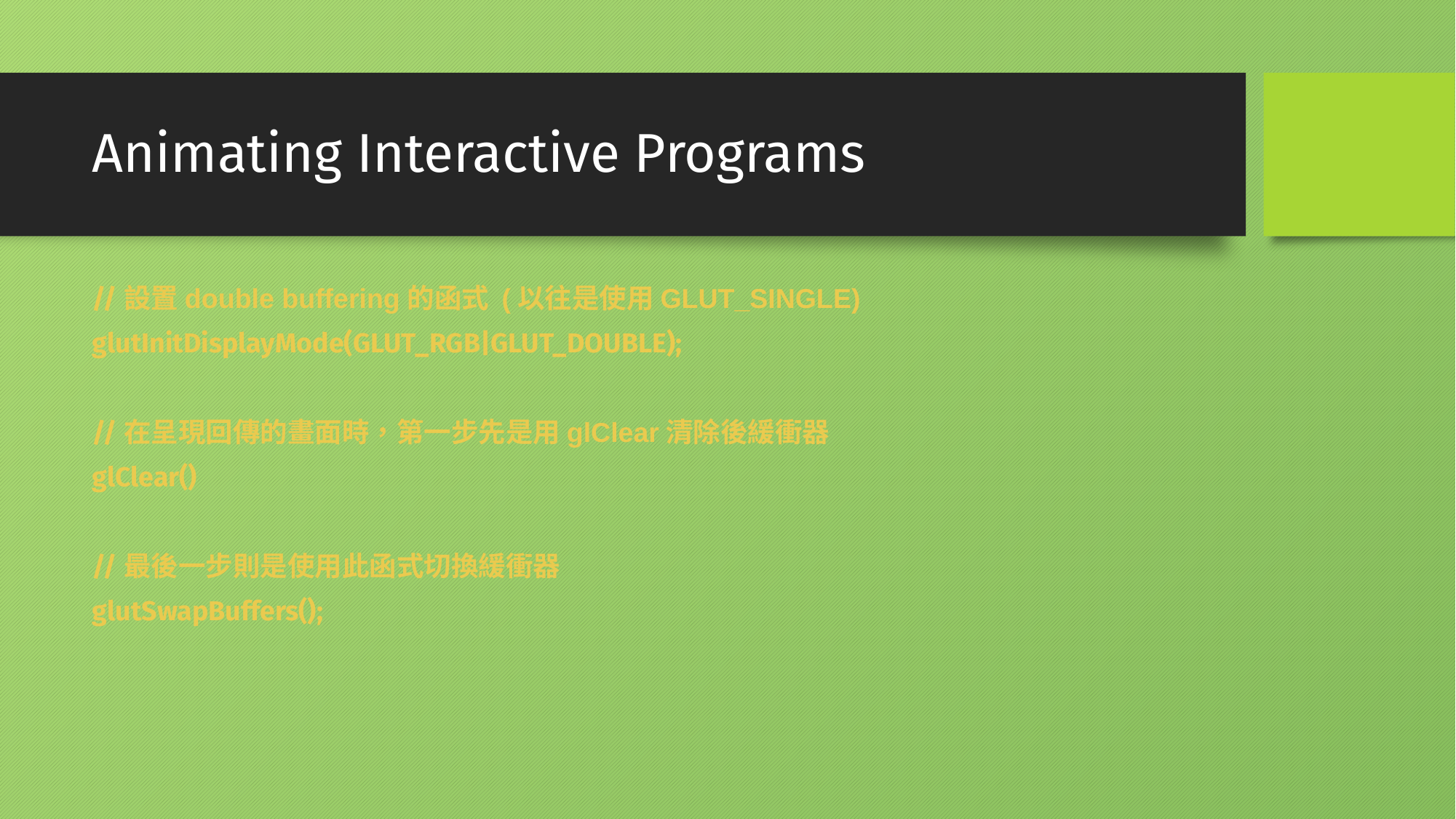

# Animating Interactive Programs
//設置double buffering的函式 (以往是使用GLUT_SINGLE)
glutInitDisplayMode(GLUT_RGB|GLUT_DOUBLE);

//在呈現回傳的畫面時，第一步先是用glClear清除後緩衝器
glClear()

//最後一步則是使用此函式切換緩衝器
glutSwapBuffers();